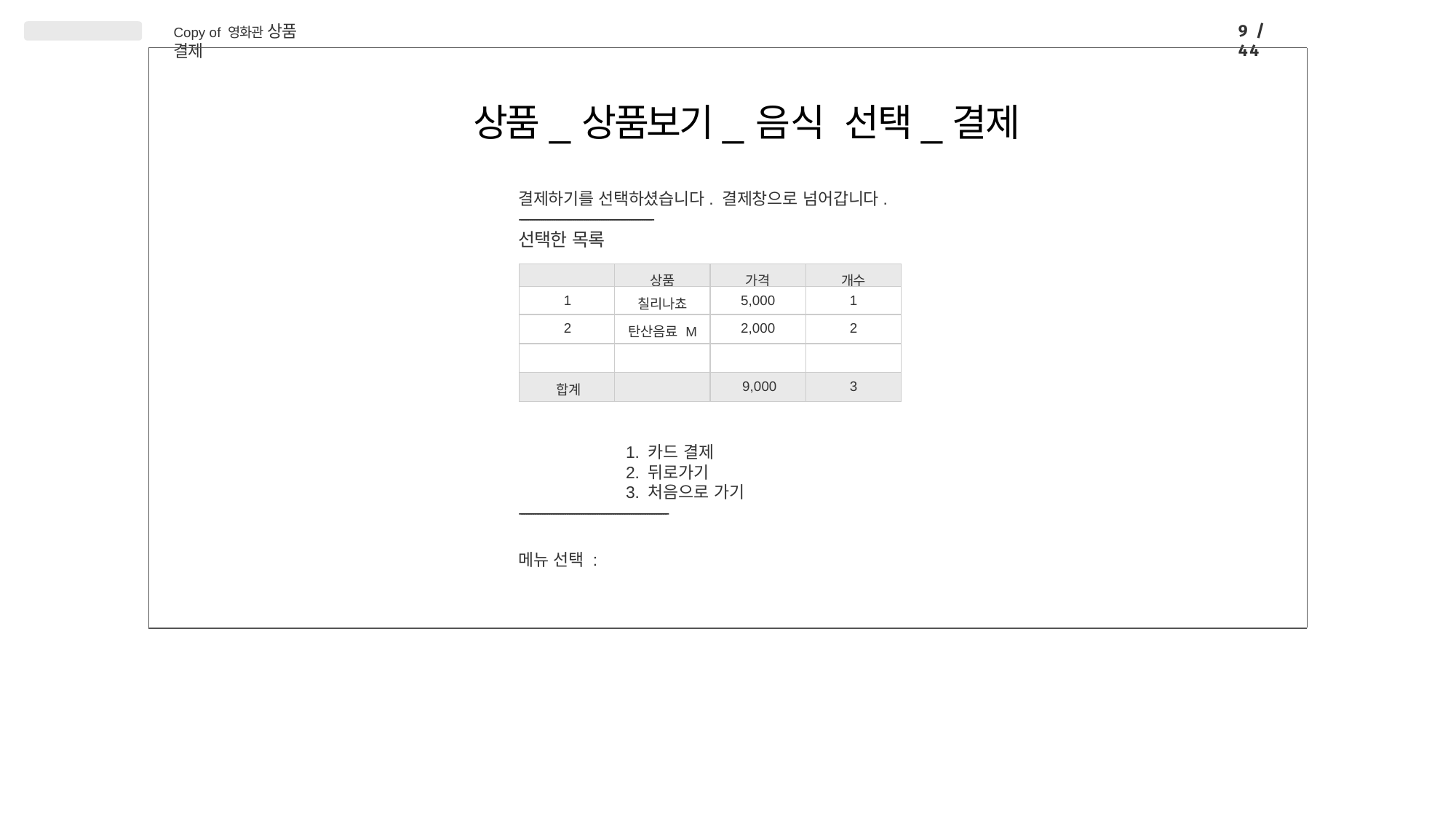

9 / 44
Copy of 영화관 상품 결제

# 상품_상품보기_음식  선택_결제
결제하기를 선택하셨습니다. 결제창으로 넘어갑니다.
--------------------------------------------------------------
선택한 목록
|  | 상품 | 가격 | 개수 |
| --- | --- | --- | --- |
| 1 | 칠리나쵸 | 5,000 | 1 |
| 2 | 탄산음료 M | 2,000 | 2 |
|  |  |  |  |
| 합계 |  | 9,000 | 3 |

	1. 카드 결제
	2. 뒤로가기
	3. 처음으로 가기
-----------------------------------------------------------------

메뉴 선택 :